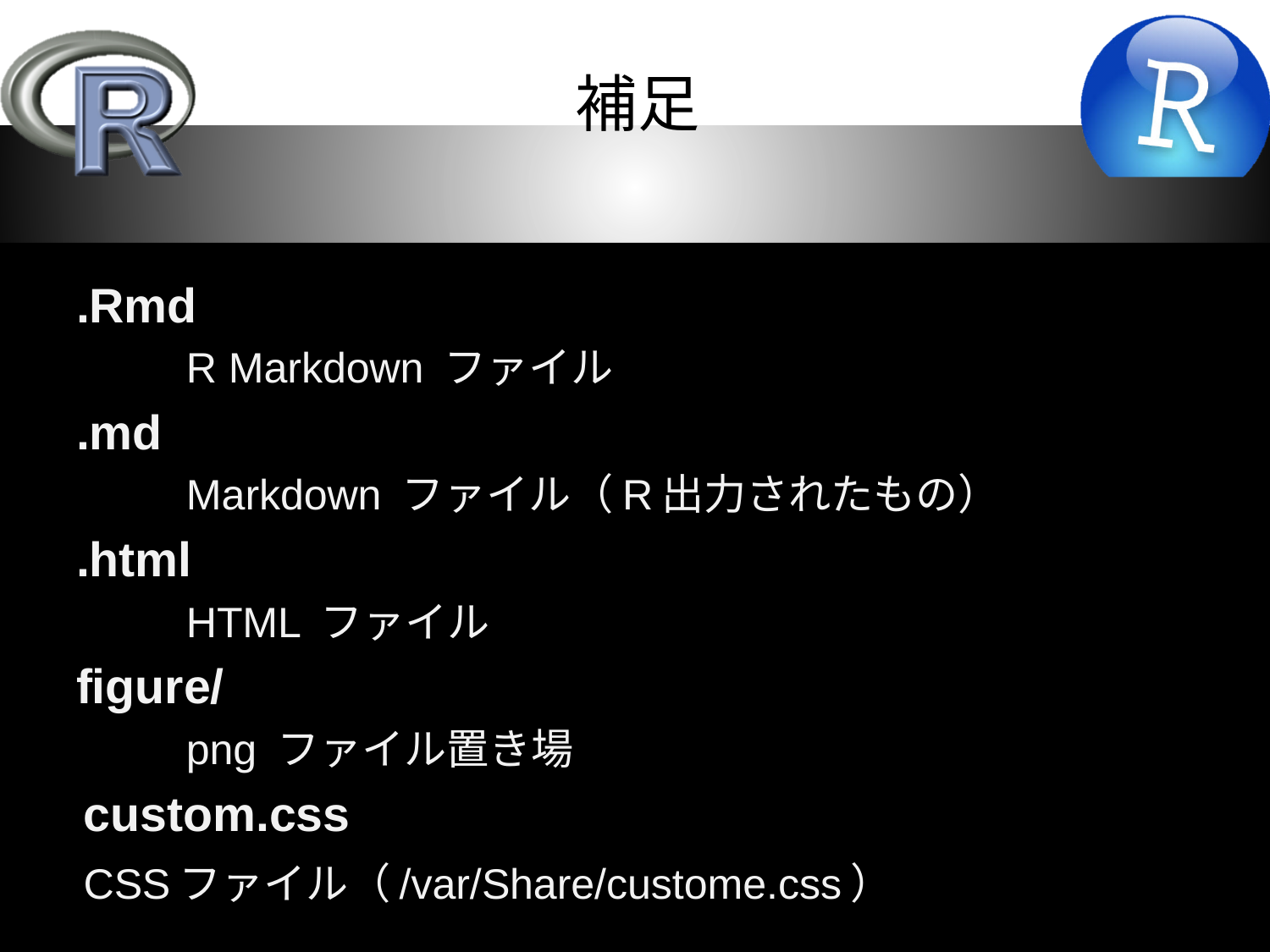

# 補足
.Rmd
　R Markdown ファイル
.md
　Markdown ファイル（R出力されたもの）
.html
　HTML ファイル
figure/
　png ファイル置き場
custom.css
	CSSファイル（/var/Share/custome.css）